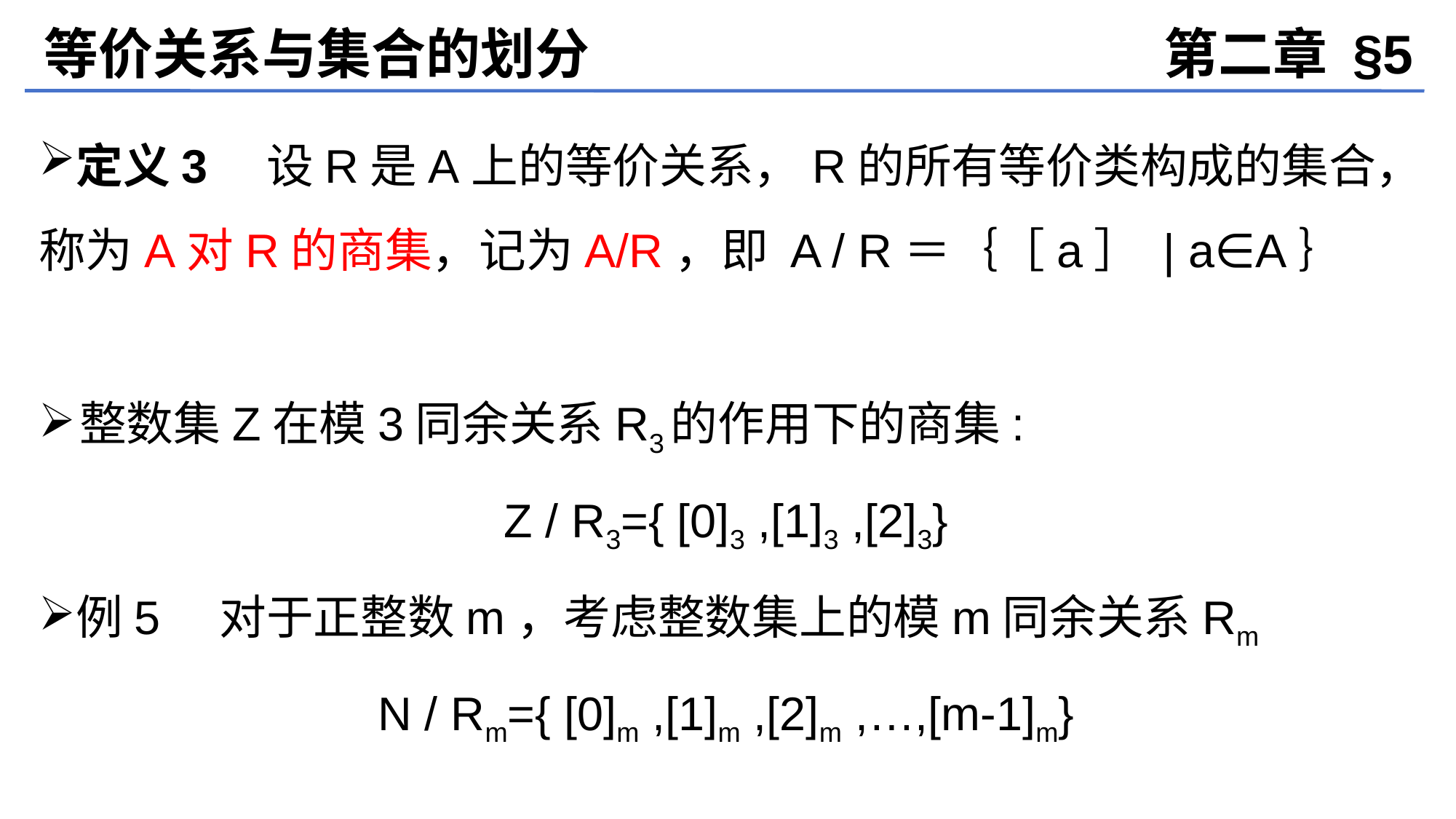

等价关系与集合的划分
第二章 §5
定义3　设R是A上的等价关系，R的所有等价类构成的集合，称为A对R的商集，记为A/R，即 A / R＝｛［a］ | a∈A｝

整数集Z在模3同余关系R3的作用下的商集:
Z / R3={ [0]3 ,[1]3 ,[2]3}
例5　对于正整数m，考虑整数集上的模m同余关系Rm
N / Rm={ [0]m ,[1]m ,[2]m ,…,[m-1]m}